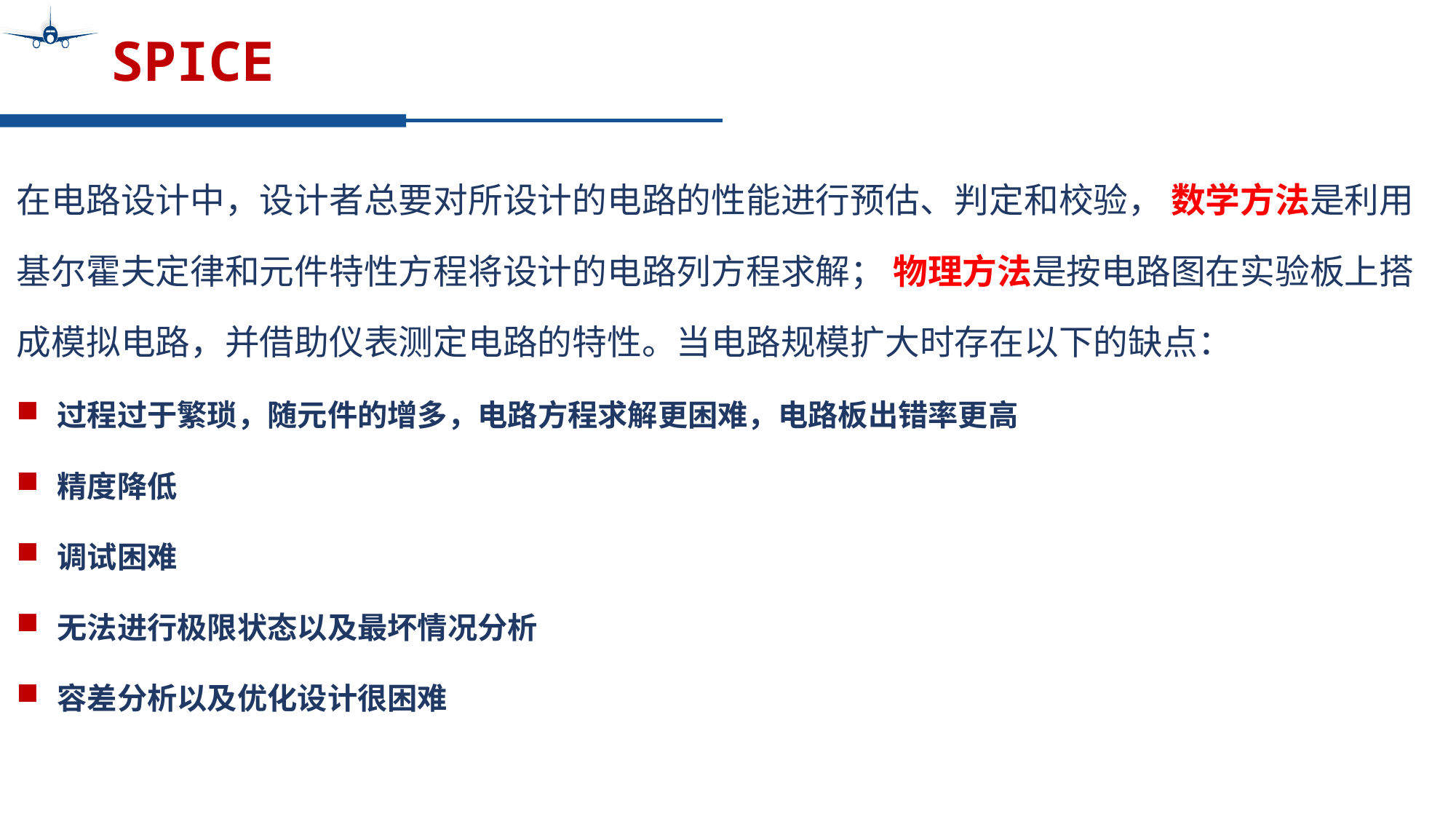

# SPICE
在电路设计中，设计者总要对所设计的电路的性能进行预估、判定和校验， 数学方法是利用基尔霍夫定律和元件特性方程将设计的电路列方程求解； 物理方法是按电路图在实验板上搭成模拟电路，并借助仪表测定电路的特性。当电路规模扩大时存在以下的缺点：
过程过于繁琐，随元件的增多，电路方程求解更困难，电路板出错率更高
精度降低
调试困难
无法进行极限状态以及最坏情况分析
容差分析以及优化设计很困难